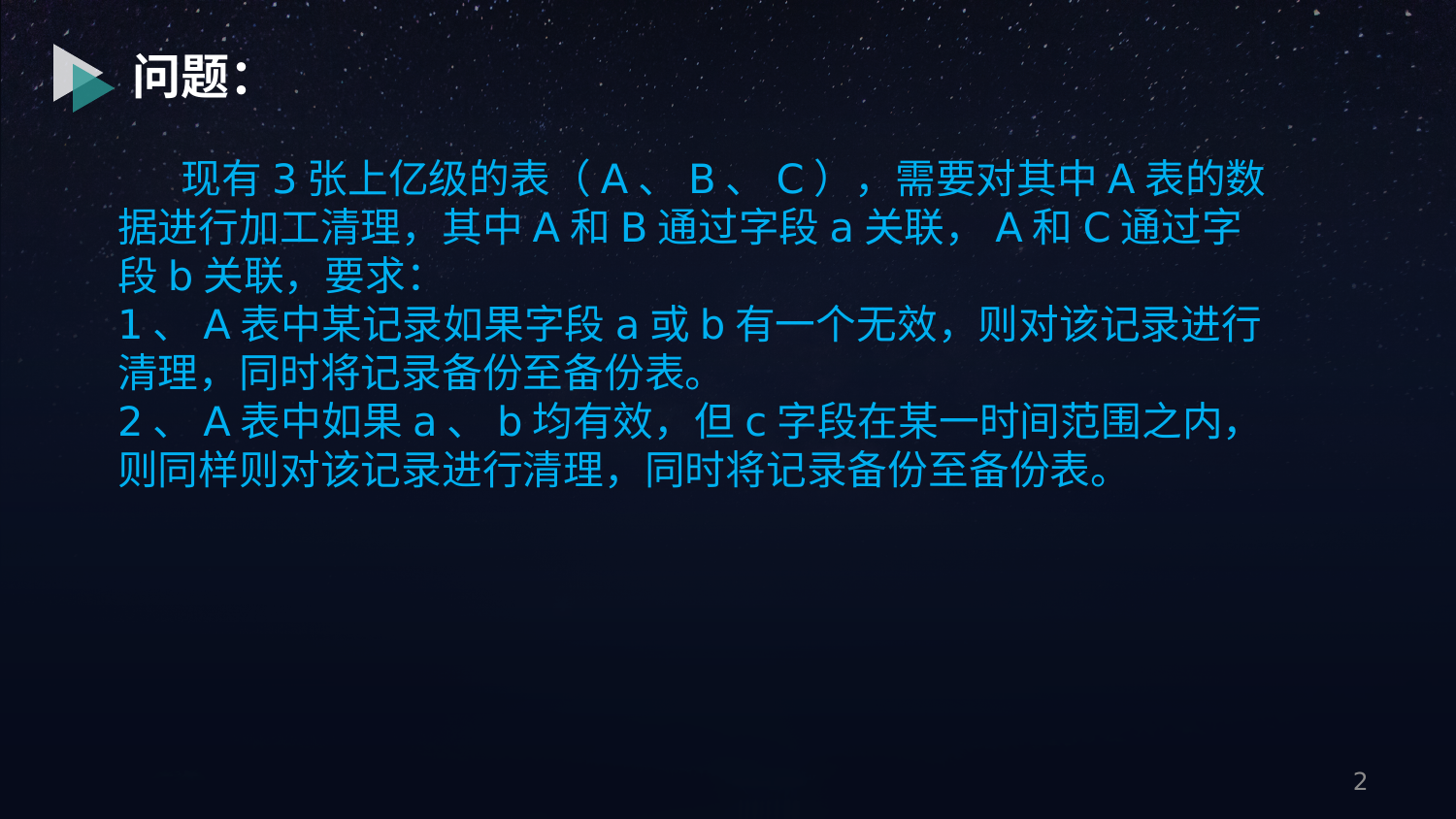

问题：

      现有3张上亿级的表（A、B、C），需要对其中A表的数据进行加工清理，其中A和B通过字段a关联，A和C通过字段b关联，要求：
1、A表中某记录如果字段a或b有一个无效，则对该记录进行清理，同时将记录备份至备份表。
2、A表中如果a、b均有效，但c字段在某一时间范围之内，则同样则对该记录进行清理，同时将记录备份至备份表。
2